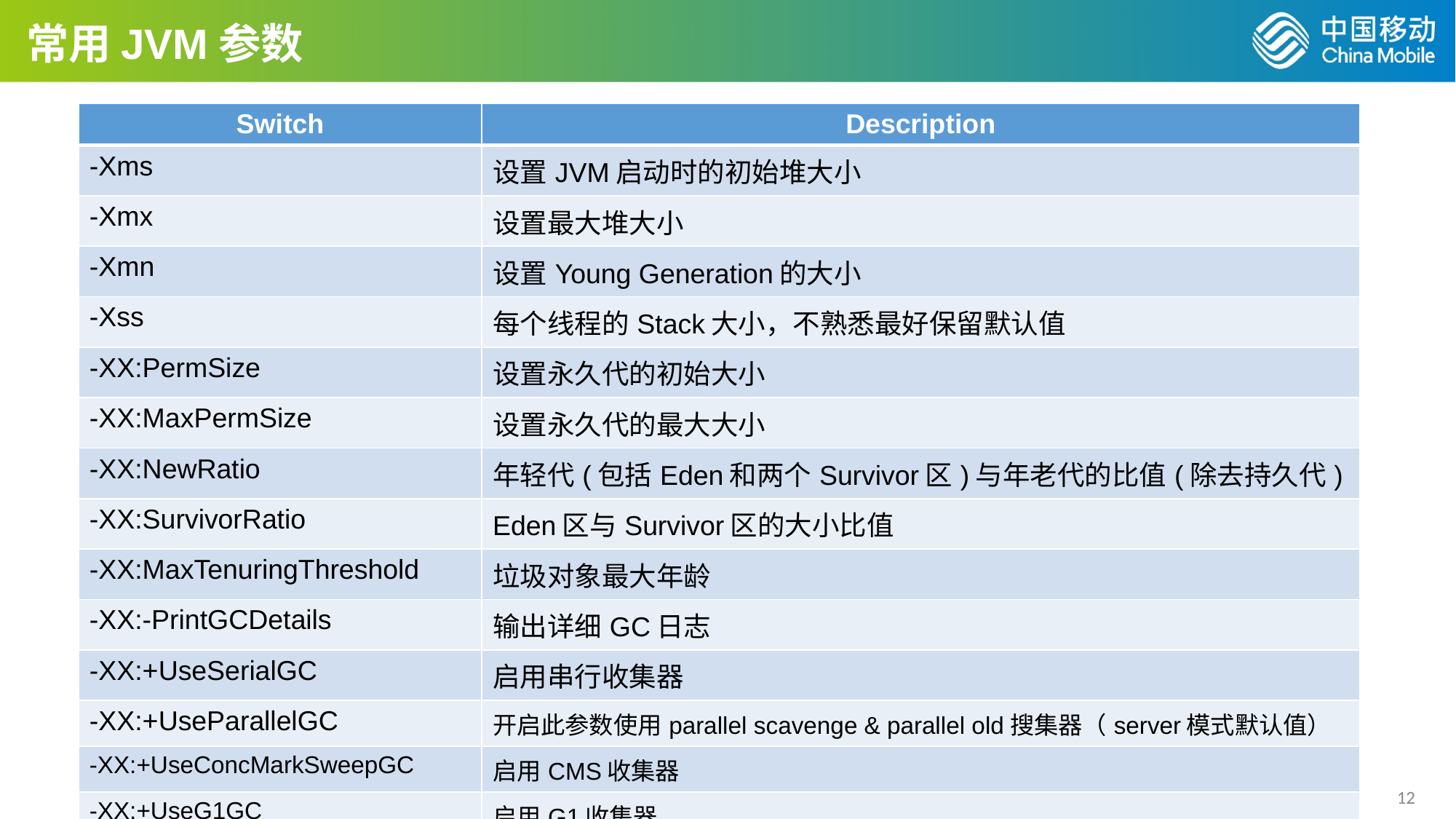

常用JVM参数
| Switch | Description |
| --- | --- |
| -Xms | 设置JVM启动时的初始堆大小 |
| -Xmx | 设置最大堆大小 |
| -Xmn | 设置Young Generation的大小 |
| -Xss | 每个线程的Stack大小，不熟悉最好保留默认值 |
| -XX:PermSize | 设置永久代的初始大小 |
| -XX:MaxPermSize | 设置永久代的最大大小 |
| -XX:NewRatio | 年轻代(包括Eden和两个Survivor区)与年老代的比值(除去持久代) |
| -XX:SurvivorRatio | Eden区与Survivor区的大小比值 |
| -XX:MaxTenuringThreshold | 垃圾对象最大年龄 |
| -XX:-PrintGCDetails | 输出详细GC日志 |
| -XX:+UseSerialGC | 启用串行收集器 |
| -XX:+UseParallelGC | 开启此参数使用parallel scavenge & parallel old搜集器（server模式默认值） |
| -XX:+UseConcMarkSweepGC | 启用CMS收集器 |
| -XX:+UseG1GC | 启用G1收集器 |
| … | … |